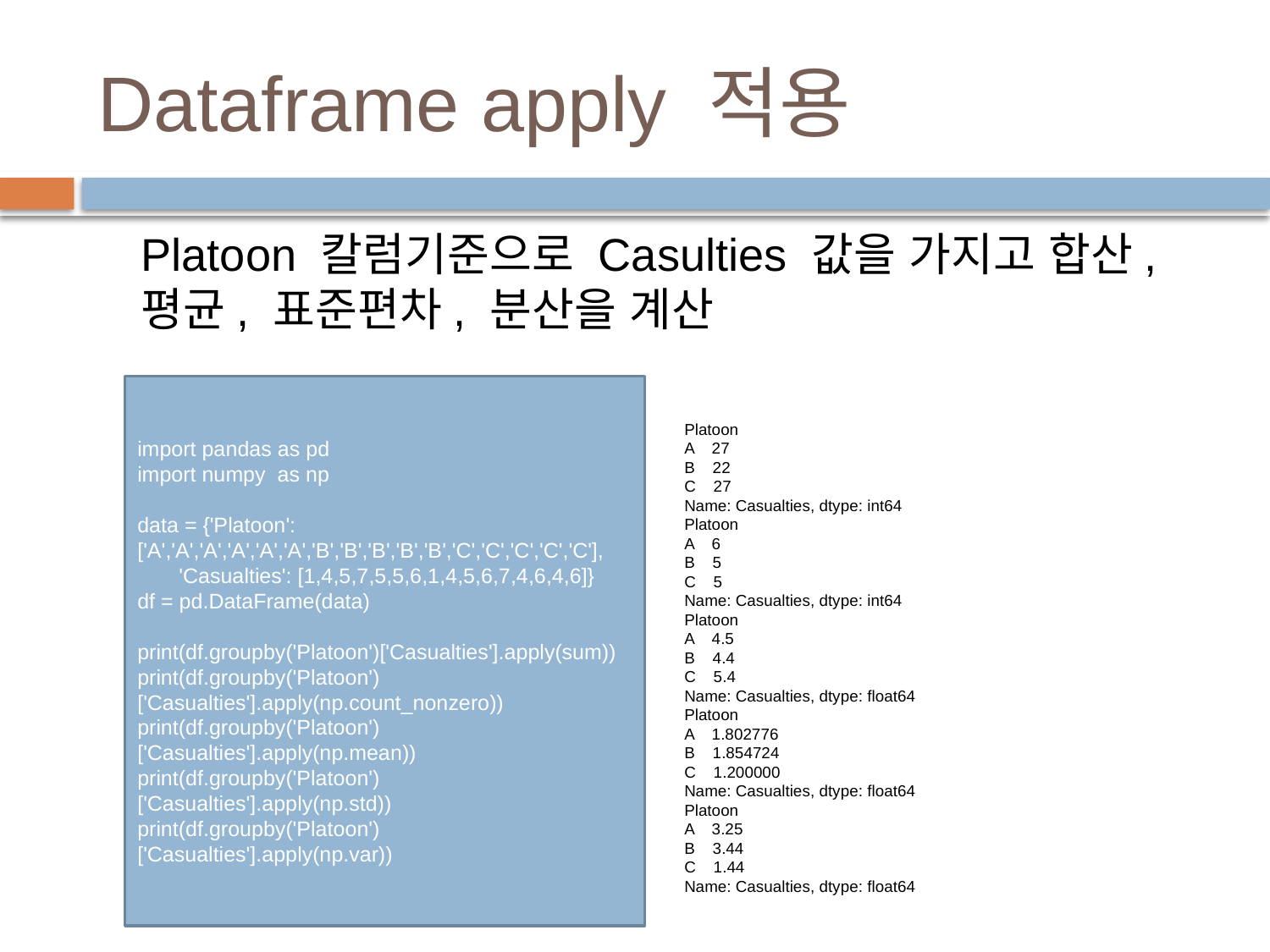

# Dataframe apply 적용
Platoon 칼럼기준으로 Casulties 값을 가지고 합산, 평균, 표준편차, 분산을 계산
import pandas as pd
import numpy  as np

data = {'Platoon': ['A','A','A','A','A','A','B','B','B','B','B','C','C','C','C','C'],
       'Casualties': [1,4,5,7,5,5,6,1,4,5,6,7,4,6,4,6]}
df = pd.DataFrame(data)

print(df.groupby('Platoon')['Casualties'].apply(sum))
print(df.groupby('Platoon')['Casualties'].apply(np.count_nonzero))
print(df.groupby('Platoon')['Casualties'].apply(np.mean))
print(df.groupby('Platoon')['Casualties'].apply(np.std))
print(df.groupby('Platoon')['Casualties'].apply(np.var))
Platoon
A    27
B    22
C    27
Name: Casualties, dtype: int64
Platoon
A    6
B    5
C    5
Name: Casualties, dtype: int64
Platoon
A    4.5
B    4.4
C    5.4
Name: Casualties, dtype: float64
Platoon
A    1.802776
B    1.854724
C    1.200000
Name: Casualties, dtype: float64
Platoon
A    3.25
B    3.44
C    1.44
Name: Casualties, dtype: float64